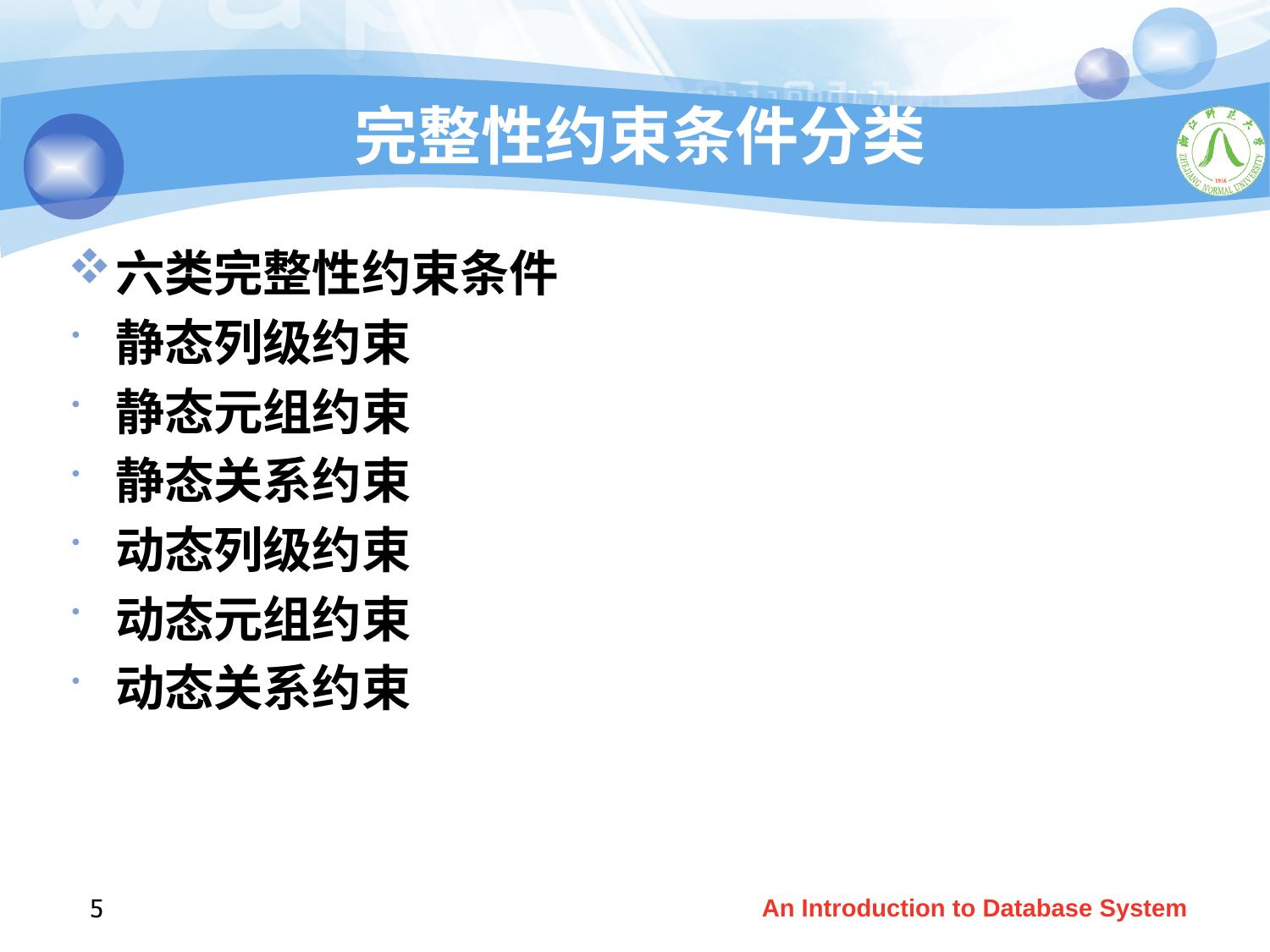

# 完整性约束条件分类
六类完整性约束条件
静态列级约束
静态元组约束
静态关系约束
动态列级约束
动态元组约束
动态关系约束
5
An Introduction to Database System